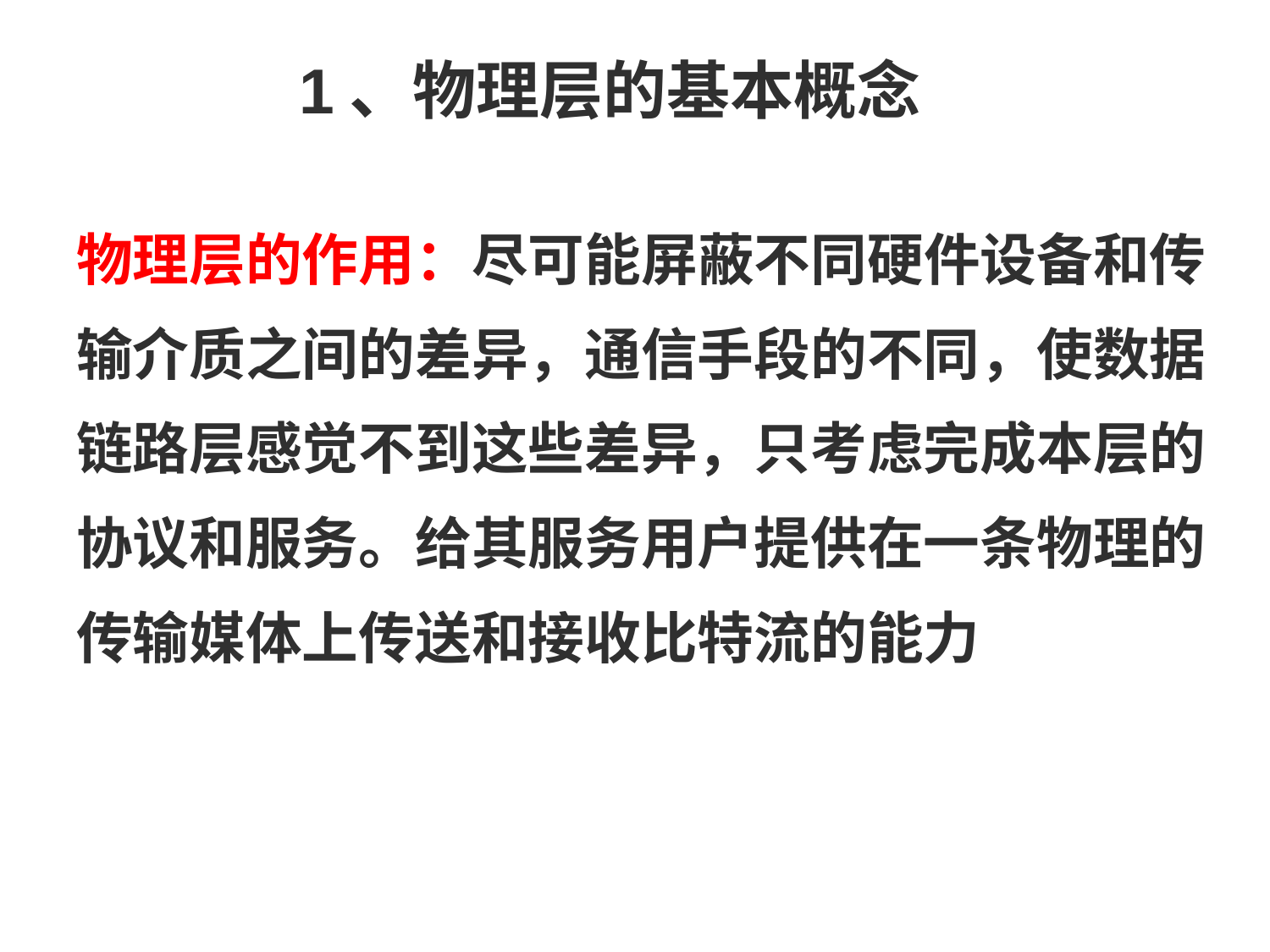

# 1、物理层的基本概念
物理层的作用：尽可能屏蔽不同硬件设备和传输介质之间的差异，通信手段的不同，使数据链路层感觉不到这些差异，只考虑完成本层的协议和服务。给其服务用户提供在一条物理的传输媒体上传送和接收比特流的能力